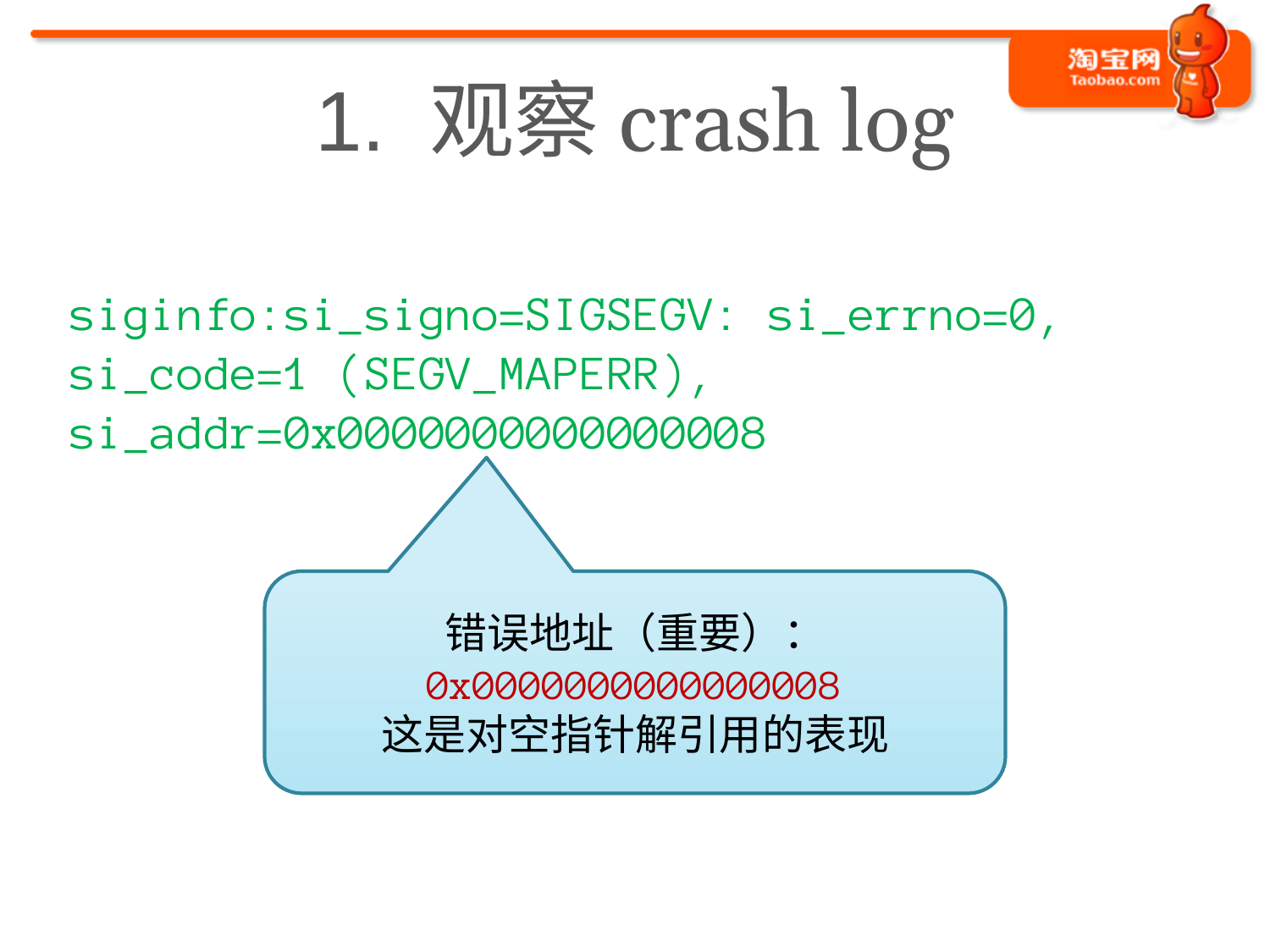

# 1. 观察crash log
siginfo:si_signo=SIGSEGV: si_errno=0, si_code=1 (SEGV_MAPERR), si_addr=0x0000000000000008
错误地址（重要）：
0x0000000000000008
这是对空指针解引用的表现